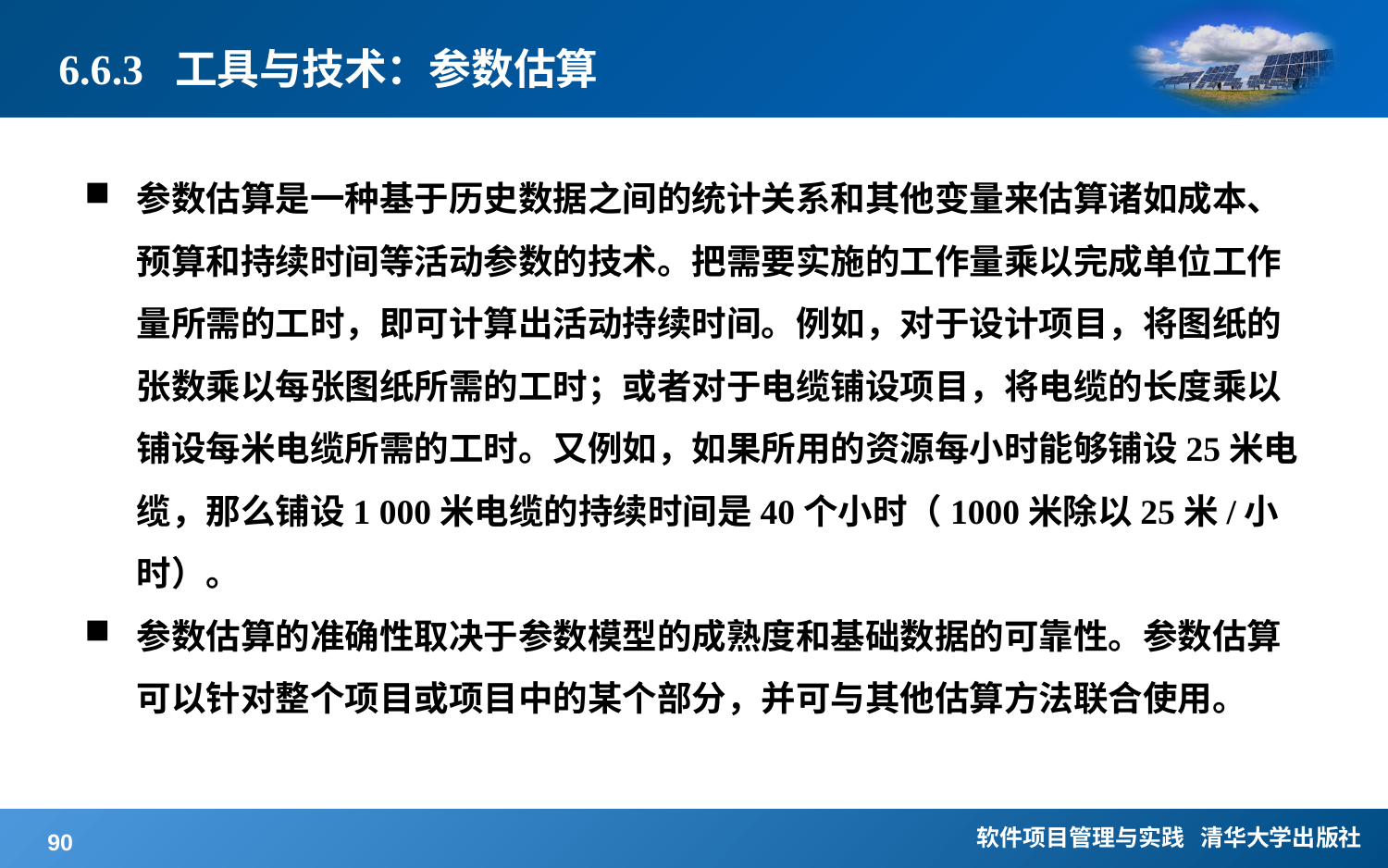

# 6.6.3  工具与技术：参数估算
参数估算是一种基于历史数据之间的统计关系和其他变量来估算诸如成本、预算和持续时间等活动参数的技术。把需要实施的工作量乘以完成单位工作量所需的工时，即可计算出活动持续时间。例如，对于设计项目，将图纸的张数乘以每张图纸所需的工时；或者对于电缆铺设项目，将电缆的长度乘以铺设每米电缆所需的工时。又例如，如果所用的资源每小时能够铺设25米电缆，那么铺设1 000米电缆的持续时间是40个小时（1000米除以25米/小时）。
参数估算的准确性取决于参数模型的成熟度和基础数据的可靠性。参数估算可以针对整个项目或项目中的某个部分，并可与其他估算方法联合使用。